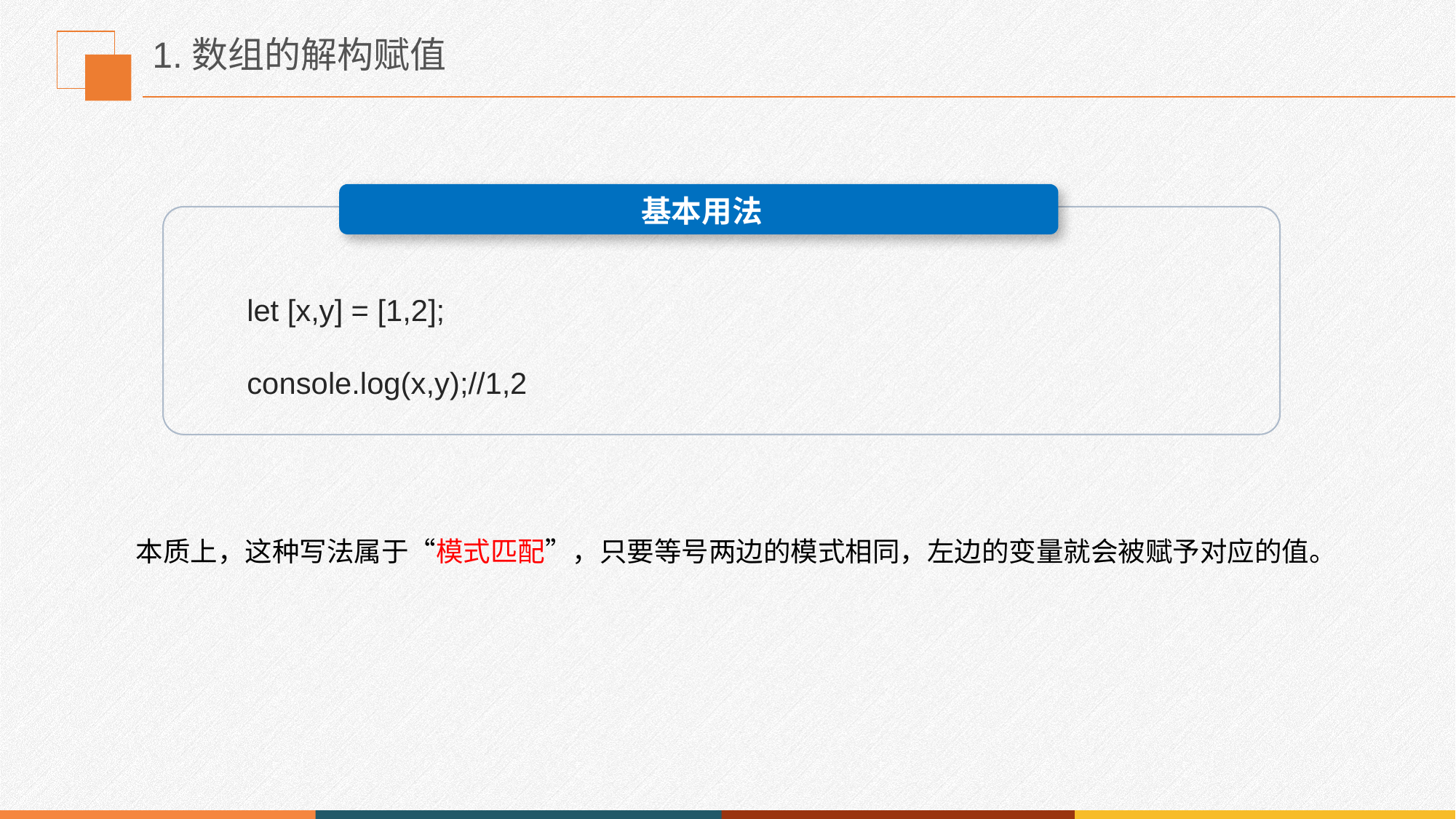

# 1.数组的解构赋值

let [x,y] = [1,2];
console.log(x,y);//1,2
基本用法
本质上，这种写法属于“模式匹配”，只要等号两边的模式相同，左边的变量就会被赋予对应的值。